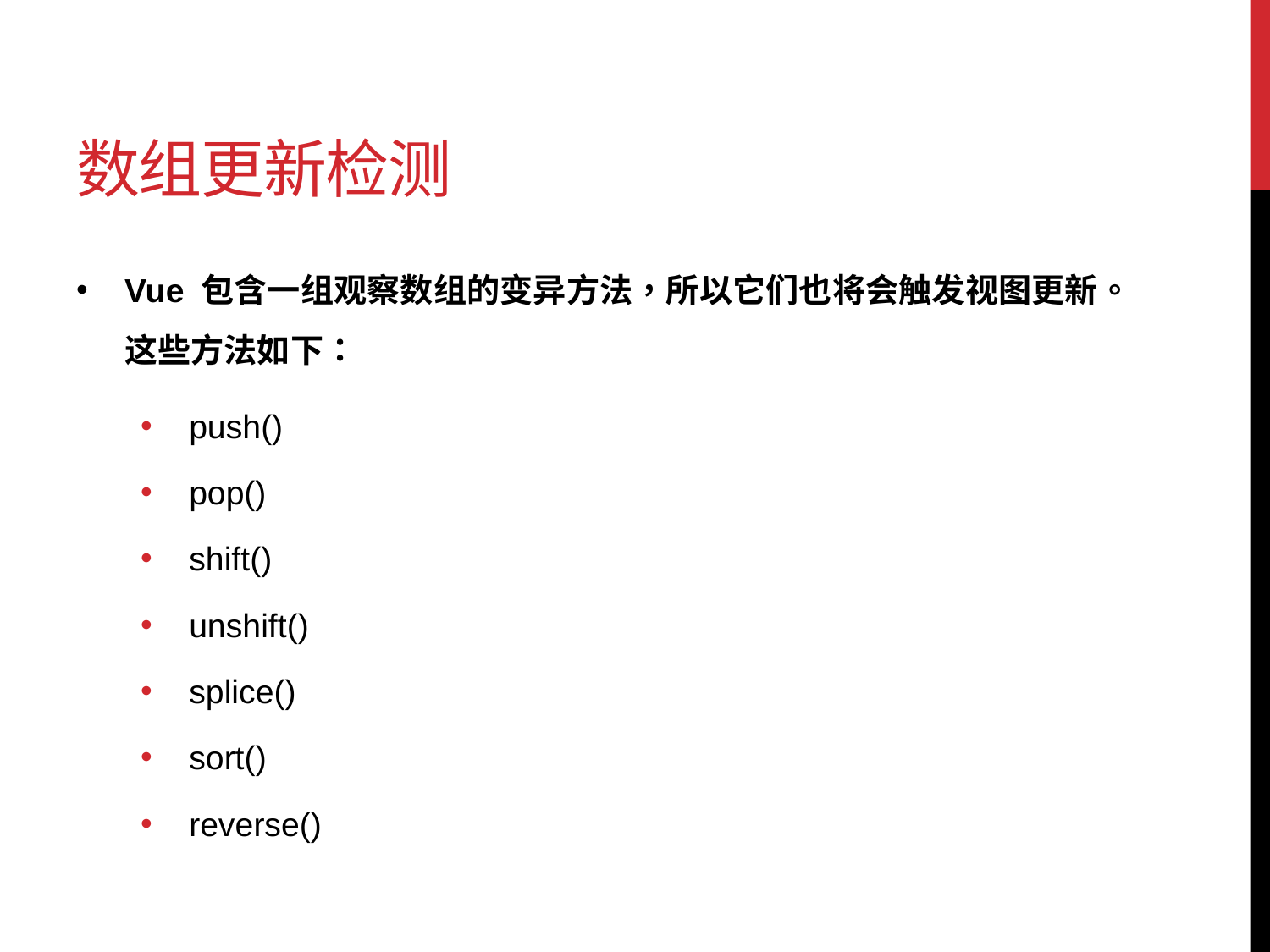

# 数组更新检测
Vue 包含一组观察数组的变异方法，所以它们也将会触发视图更新。这些方法如下：
push()
pop()
shift()
unshift()
splice()
sort()
reverse()